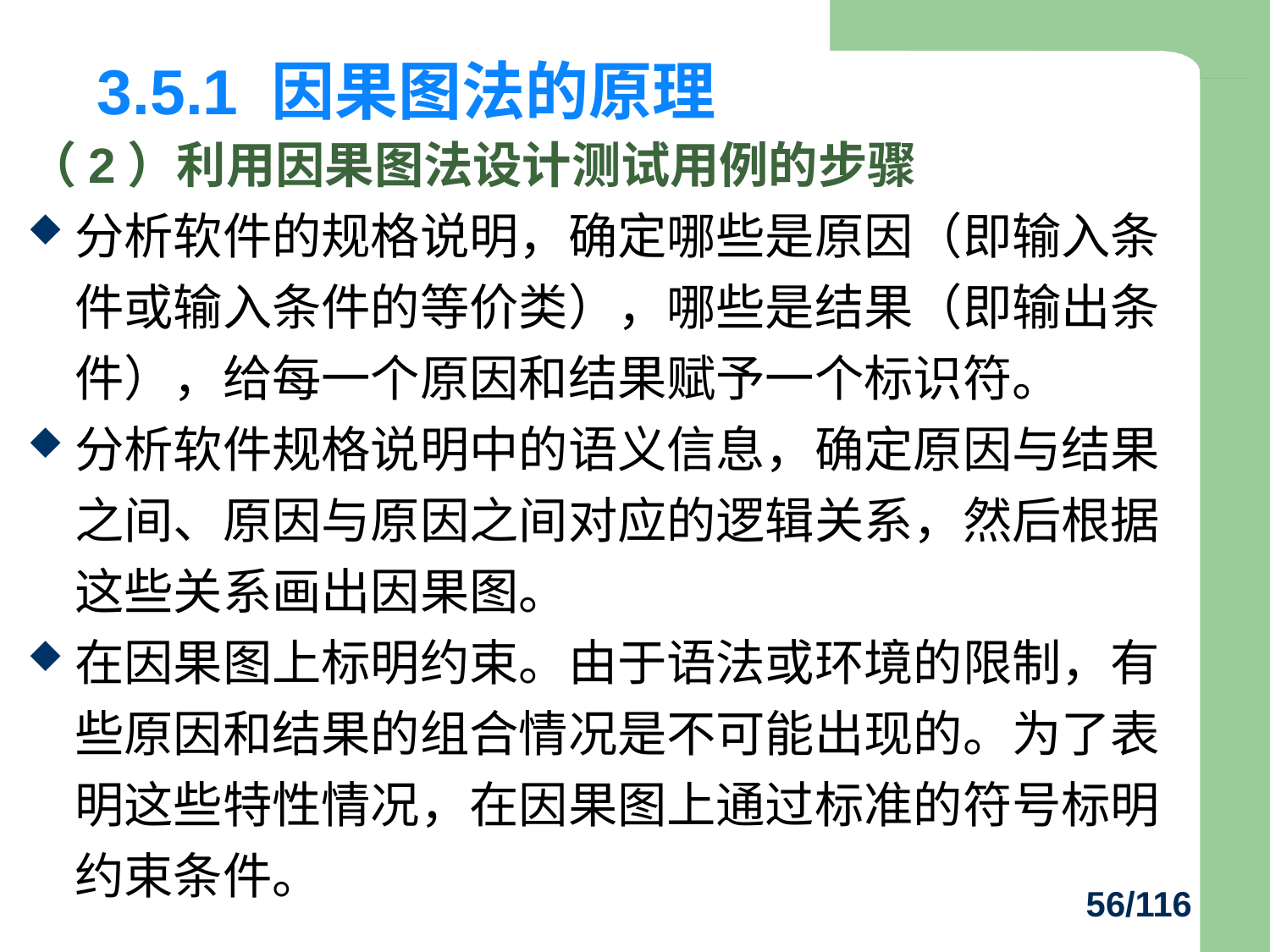

# 3.5.1 因果图法的原理
（2）利用因果图法设计测试用例的步骤
分析软件的规格说明，确定哪些是原因（即输入条件或输入条件的等价类），哪些是结果（即输出条件），给每一个原因和结果赋予一个标识符。
分析软件规格说明中的语义信息，确定原因与结果之间、原因与原因之间对应的逻辑关系，然后根据这些关系画出因果图。
在因果图上标明约束。由于语法或环境的限制，有些原因和结果的组合情况是不可能出现的。为了表明这些特性情况，在因果图上通过标准的符号标明约束条件。

56/116